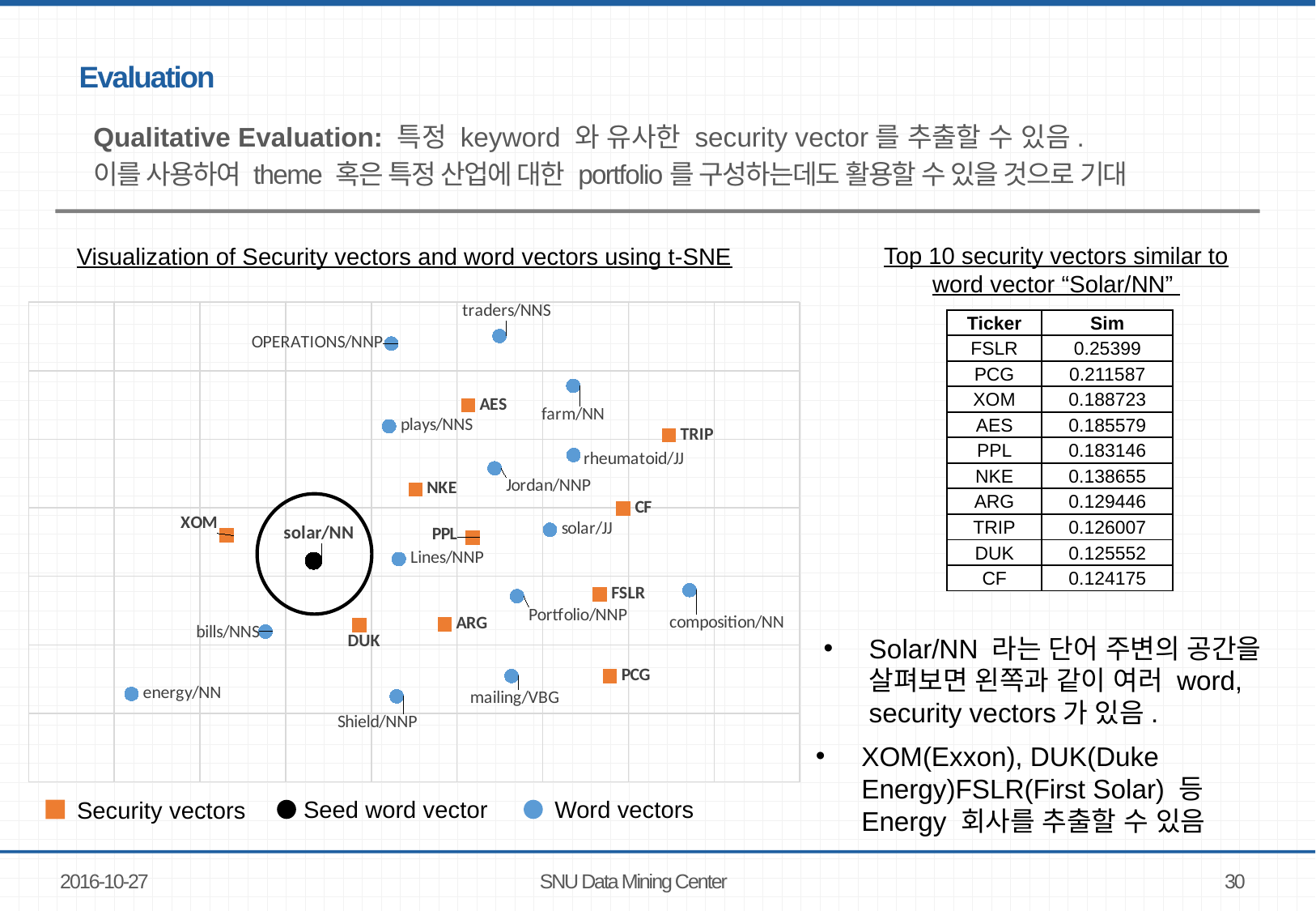

# Evaluation
Qualitative Evaluation: 특정 keyword 와 유사한 security vector를 추출할 수 있음.
이를 사용하여 theme 혹은 특정 산업에 대한 portfolio를 구성하는데도 활용할 수 있을 것으로 기대

Top 10 security vectors similar to word vector “Solar/NN”
Visualization of Security vectors and word vectors using t-SNE

### Chart

| Category | dim_2 |
|---|---|
| Ticker | Sim |
| --- | --- |
| FSLR | 0.25399 |
| PCG | 0.211587 |
| XOM | 0.188723 |
| AES | 0.185579 |
| PPL | 0.183146 |
| NKE | 0.138655 |
| ARG | 0.129446 |
| TRIP | 0.126007 |
| DUK | 0.125552 |
| CF | 0.124175 |

Solar/NN 라는 단어 주변의 공간을 살펴보면 왼쪽과 같이 여러 word, security vectors가 있음.
XOM(Exxon), DUK(Duke Energy)FSLR(First Solar) 등 Energy 회사를 추출할 수 있음
Seed word vector
Word vectors
Security vectors